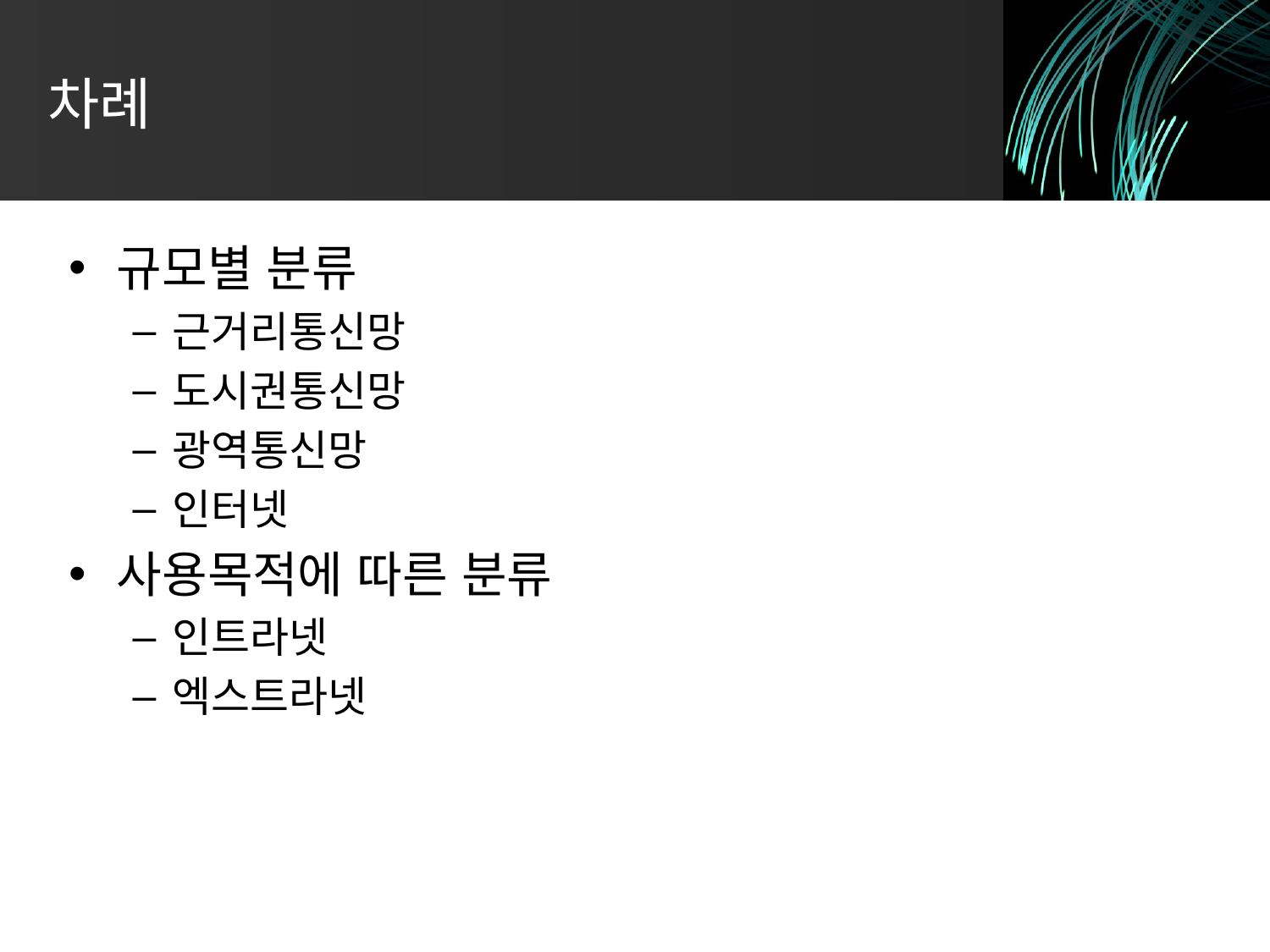

# 차례
규모별 분류
근거리통신망
도시권통신망
광역통신망
인터넷
사용목적에 따른 분류
인트라넷
엑스트라넷